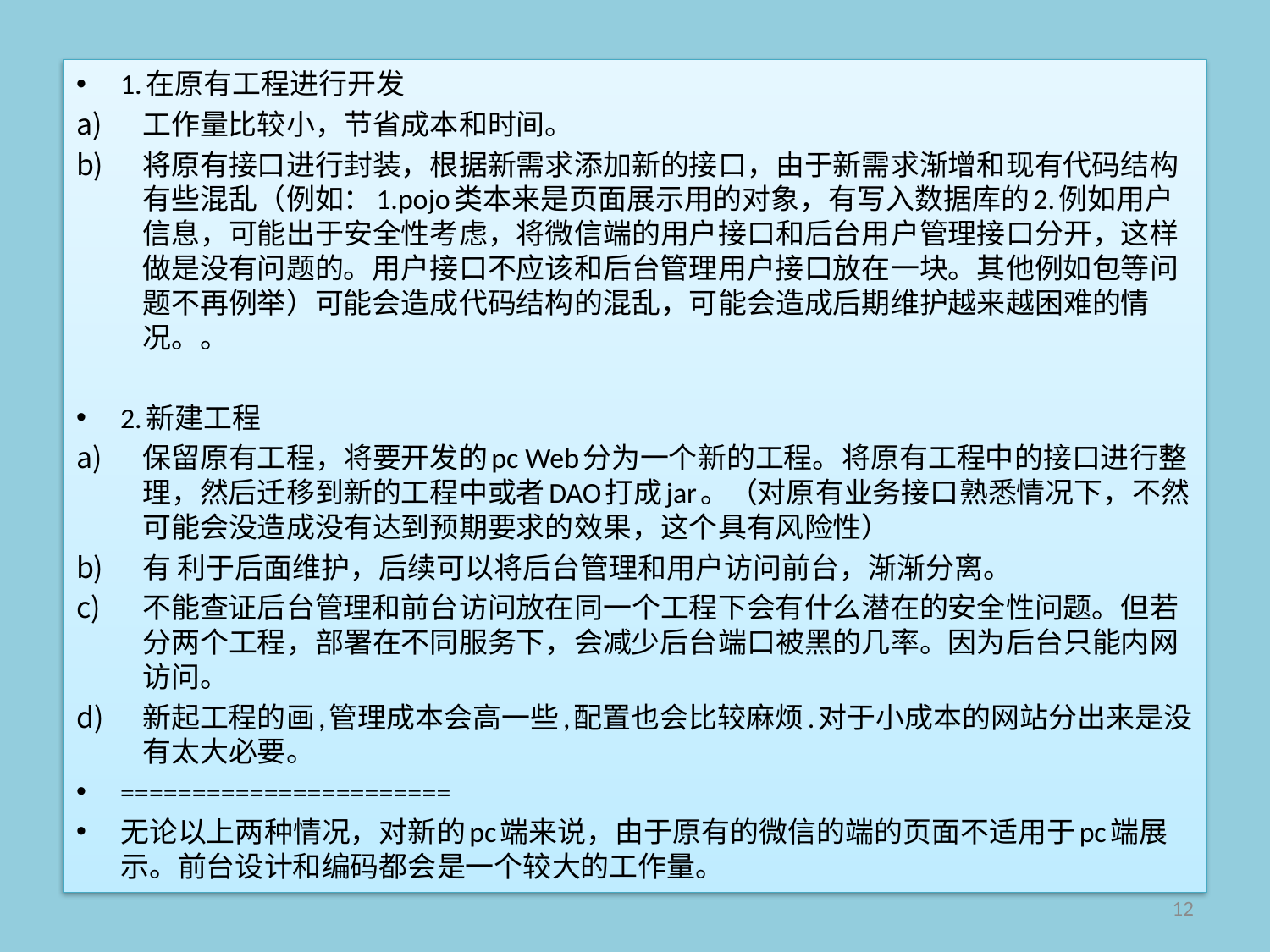

1.在原有工程进行开发
工作量比较小，节省成本和时间。
将原有接口进行封装，根据新需求添加新的接口，由于新需求渐增和现有代码结构有些混乱（例如：1.pojo类本来是页面展示用的对象，有写入数据库的2.例如用户信息，可能出于安全性考虑，将微信端的用户接口和后台用户管理接口分开，这样做是没有问题的。用户接口不应该和后台管理用户接口放在一块。其他例如包等问题不再例举）可能会造成代码结构的混乱，可能会造成后期维护越来越困难的情况。。

2.新建工程
保留原有工程，将要开发的pc Web分为一个新的工程。将原有工程中的接口进行整理，然后迁移到新的工程中或者DAO打成jar。（对原有业务接口熟悉情况下，不然可能会没造成没有达到预期要求的效果，这个具有风险性）
有 利于后面维护，后续可以将后台管理和用户访问前台，渐渐分离。
不能查证后台管理和前台访问放在同一个工程下会有什么潜在的安全性问题。但若分两个工程，部署在不同服务下，会减少后台端口被黑的几率。因为后台只能内网访问。
新起工程的画,管理成本会高一些,配置也会比较麻烦.对于小成本的网站分出来是没有太大必要。
=======================
无论以上两种情况，对新的pc端来说，由于原有的微信的端的页面不适用于pc端展示。前台设计和编码都会是一个较大的工作量。

12